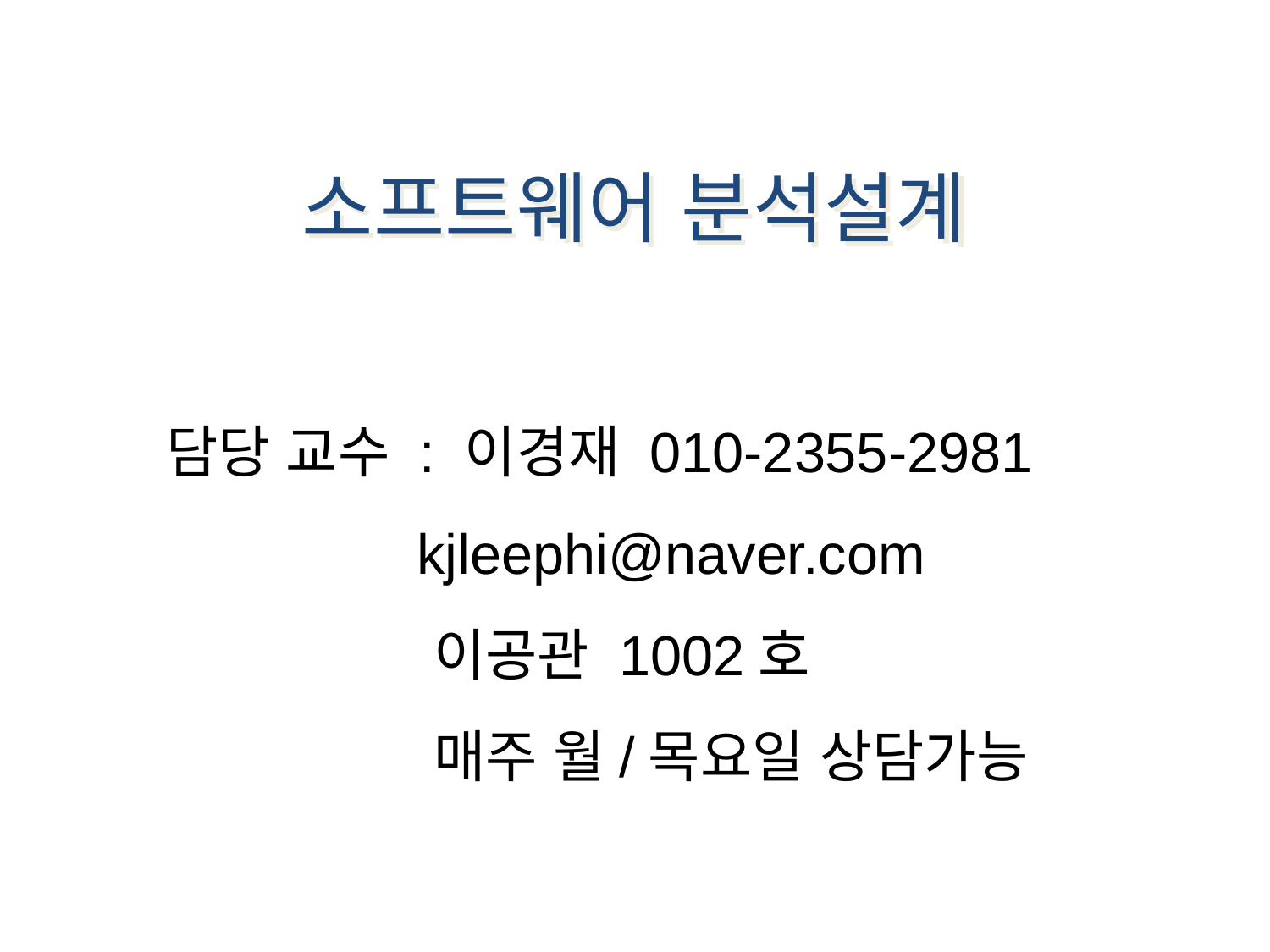

소프트웨어 분석설계
담당 교수 : 이경재 010-2355-2981
                kjleephi@naver.com
                이공관 1002호
                매주 월/목요일 상담가능